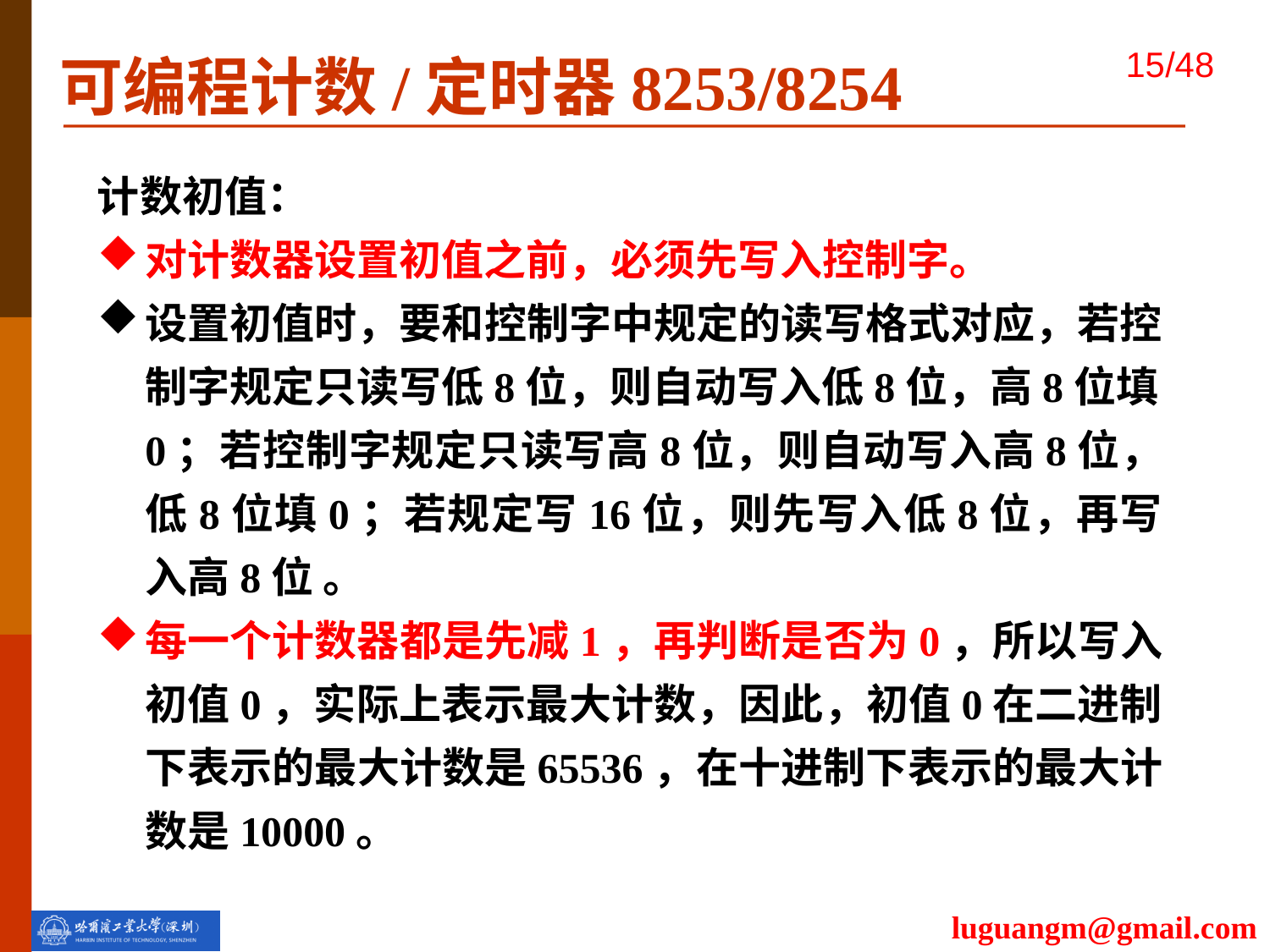

可编程计数/定时器8253/8254
计数初值：
对计数器设置初值之前，必须先写入控制字。
设置初值时，要和控制字中规定的读写格式对应，若控制字规定只读写低8位，则自动写入低8位，高8位填0；若控制字规定只读写高8位，则自动写入高8位，低8位填0；若规定写16位，则先写入低8位，再写入高8位 。
每一个计数器都是先减1，再判断是否为0，所以写入初值0，实际上表示最大计数，因此，初值0在二进制下表示的最大计数是65536，在十进制下表示的最大计数是10000。